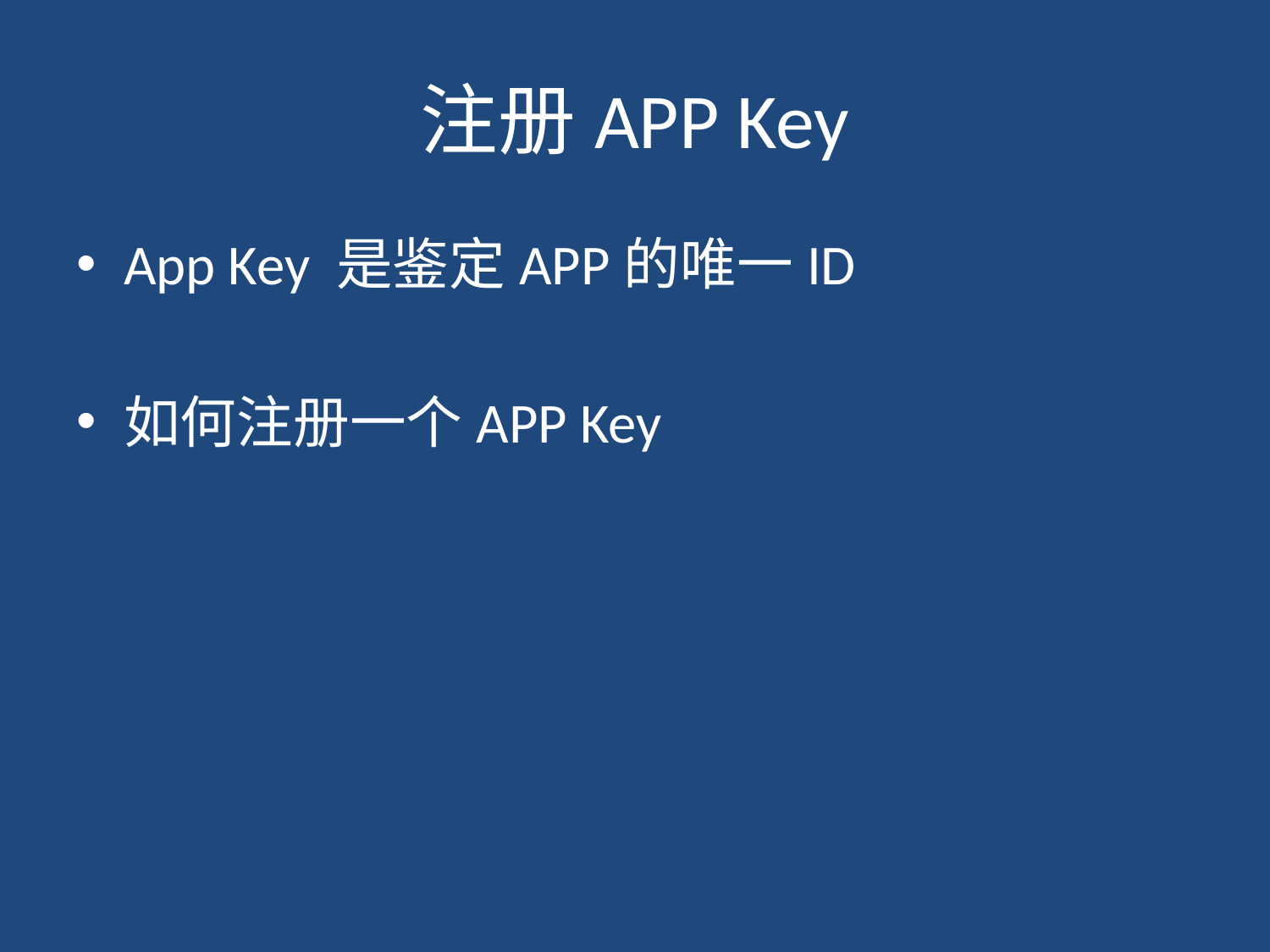

# 注册APP Key
App Key 是鉴定APP的唯一ID

如何注册一个APP Key